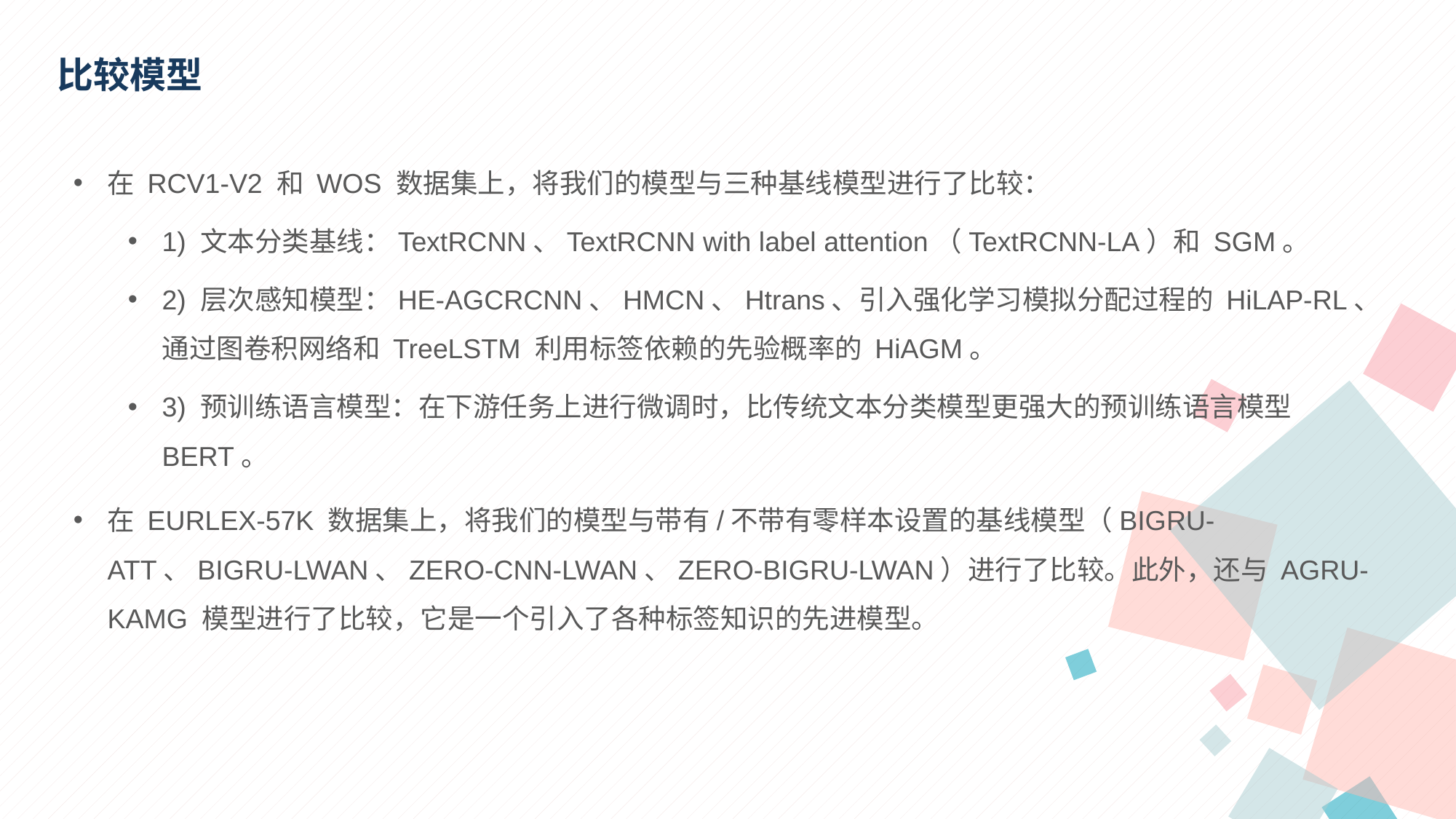

比较模型
在 RCV1-V2 和 WOS 数据集上，将我们的模型与三种基线模型进行了比较：
1) 文本分类基线：TextRCNN、TextRCNN with label attention（TextRCNN-LA）和 SGM。
2) 层次感知模型：HE-AGCRCNN、HMCN、Htrans、引入强化学习模拟分配过程的 HiLAP-RL、通过图卷积网络和 TreeLSTM 利用标签依赖的先验概率的 HiAGM。
3) 预训练语言模型：在下游任务上进行微调时，比传统文本分类模型更强大的预训练语言模型 BERT。
在 EURLEX-57K 数据集上，将我们的模型与带有/不带有零样本设置的基线模型（BIGRU-ATT、BIGRU-LWAN、ZERO-CNN-LWAN、ZERO-BIGRU-LWAN）进行了比较。此外，还与 AGRU-KAMG 模型进行了比较，它是一个引入了各种标签知识的先进模型。